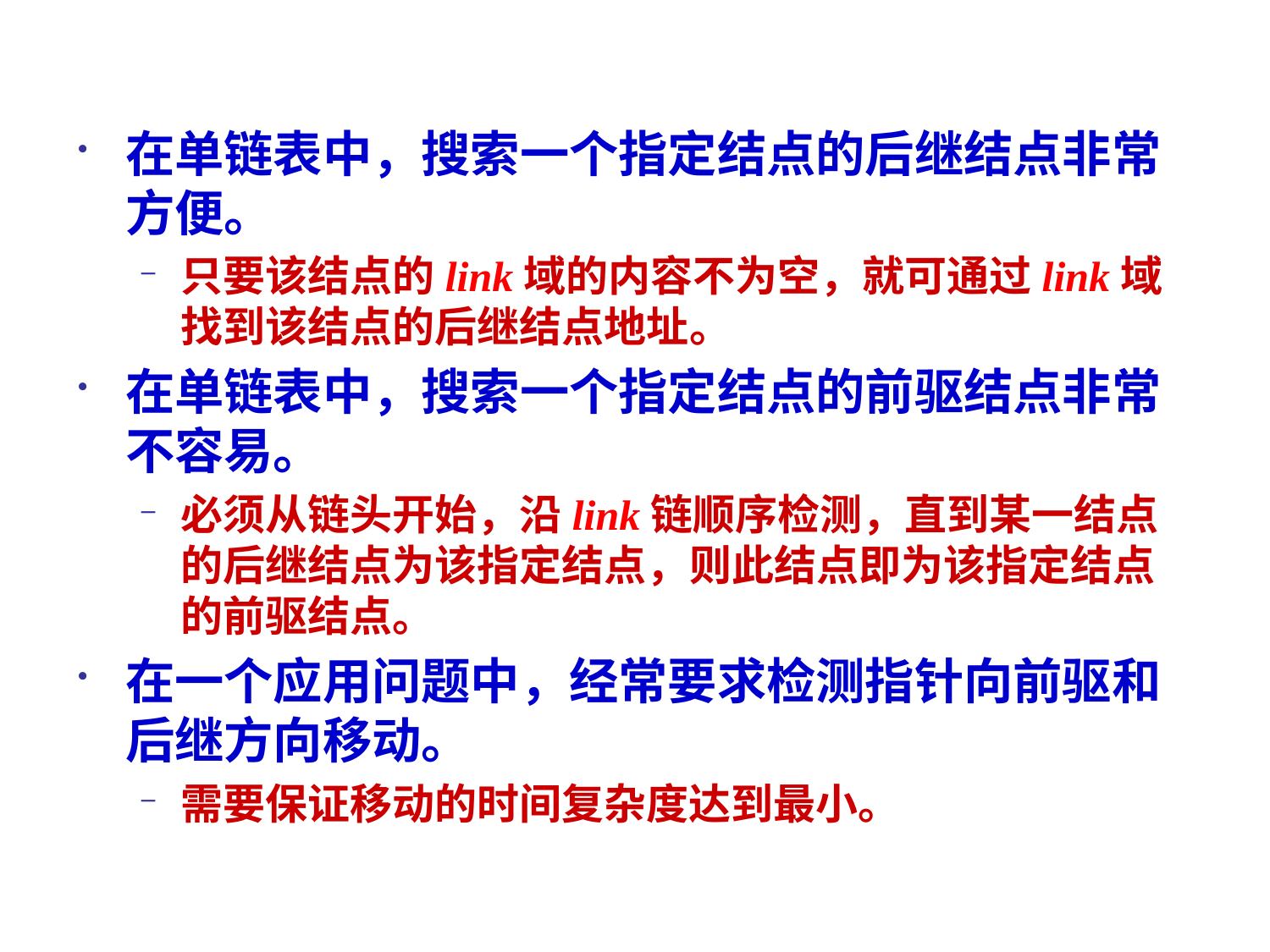

在单链表中，搜索一个指定结点的后继结点非常方便。
只要该结点的link域的内容不为空，就可通过link域找到该结点的后继结点地址。
在单链表中，搜索一个指定结点的前驱结点非常不容易。
必须从链头开始，沿link链顺序检测，直到某一结点的后继结点为该指定结点，则此结点即为该指定结点的前驱结点。
在一个应用问题中，经常要求检测指针向前驱和后继方向移动。
需要保证移动的时间复杂度达到最小。
173